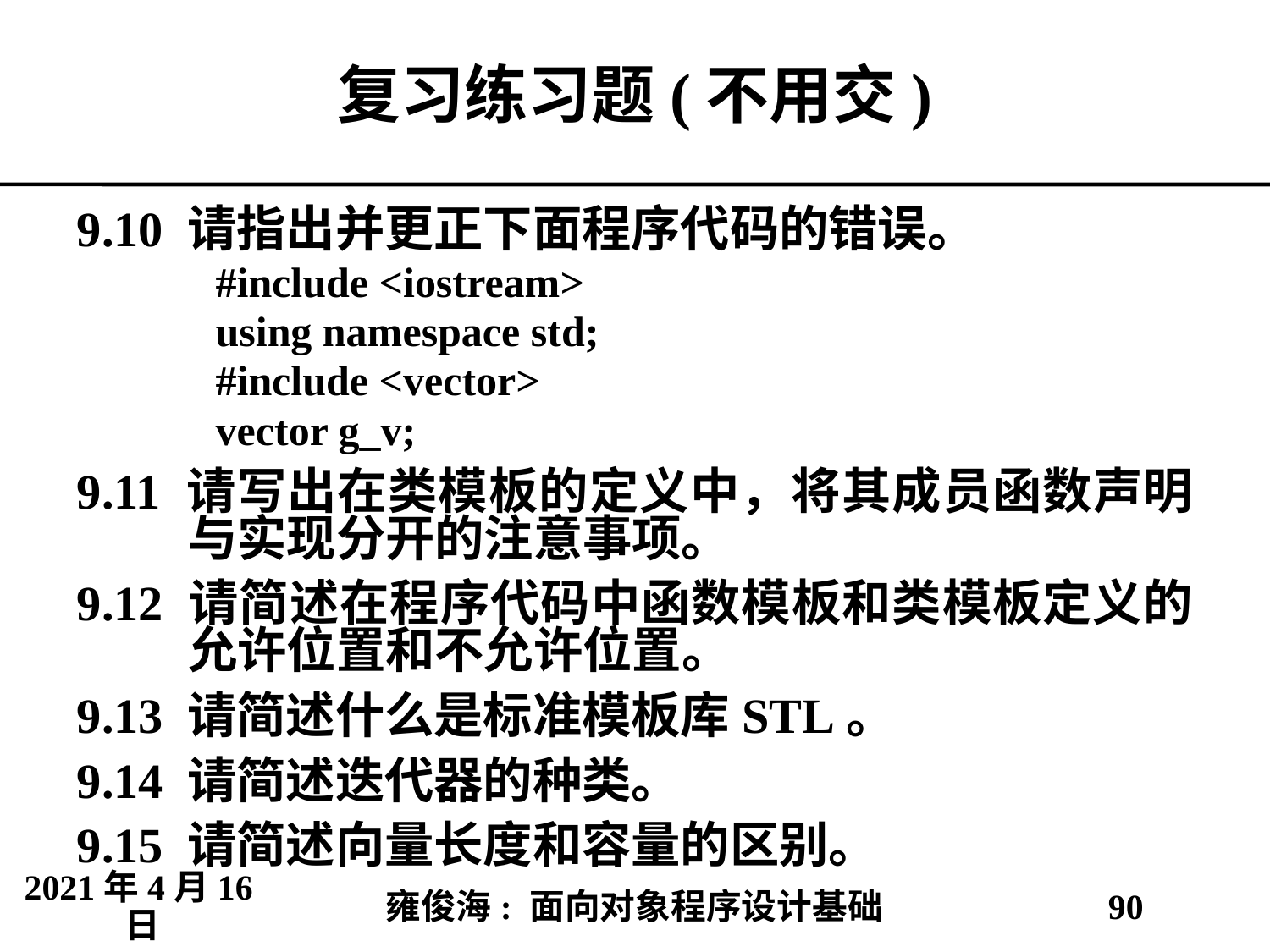

# 复习练习题(不用交)

9.10 请指出并更正下面程序代码的错误。
#include <iostream>
using namespace std;
#include <vector>
vector g_v;
9.11 请写出在类模板的定义中，将其成员函数声明与实现分开的注意事项。
9.12 请简述在程序代码中函数模板和类模板定义的允许位置和不允许位置。
9.13 请简述什么是标准模板库STL。
9.14 请简述迭代器的种类。
9.15 请简述向量长度和容量的区别。
2021年4月16日
雍俊海: 面向对象程序设计基础
90